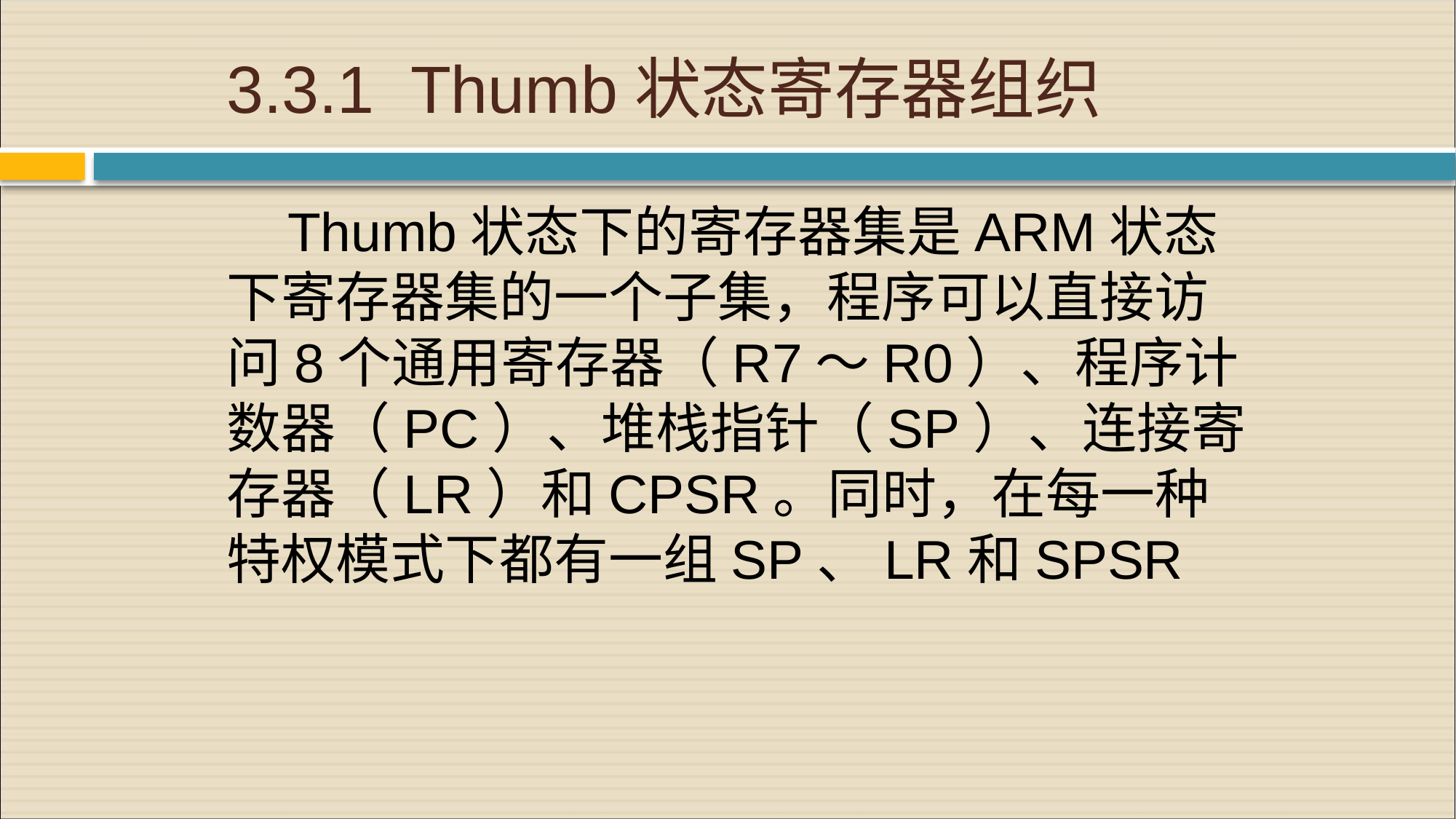

# 3.3.1  Thumb状态寄存器组织
     Thumb状态下的寄存器集是ARM状态下寄存器集的一个子集，程序可以直接访问8个通用寄存器（R7～R0）、程序计数器（PC）、堆栈指针（SP）、连接寄存器（LR）和CPSR。同时，在每一种特权模式下都有一组SP、LR和SPSR